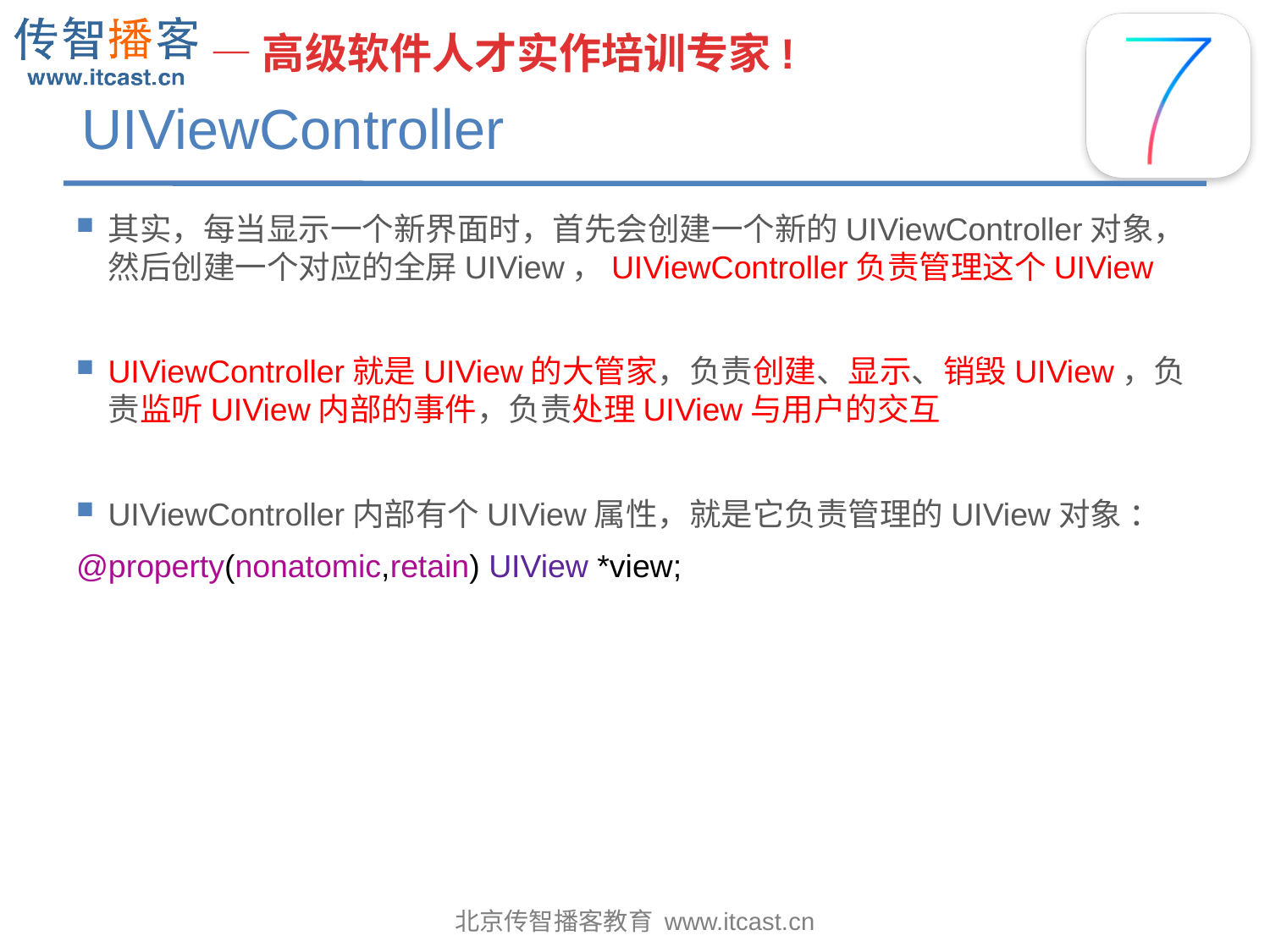

# UIViewController
其实，每当显示一个新界面时，首先会创建一个新的UIViewController对象，然后创建一个对应的全屏UIView，UIViewController负责管理这个UIView

UIViewController就是UIView的大管家，负责创建、显示、销毁UIView，负责监听UIView内部的事件，负责处理UIView与用户的交互

UIViewController内部有个UIView属性，就是它负责管理的UIView对象 ：
@property(nonatomic,retain) UIView *view;